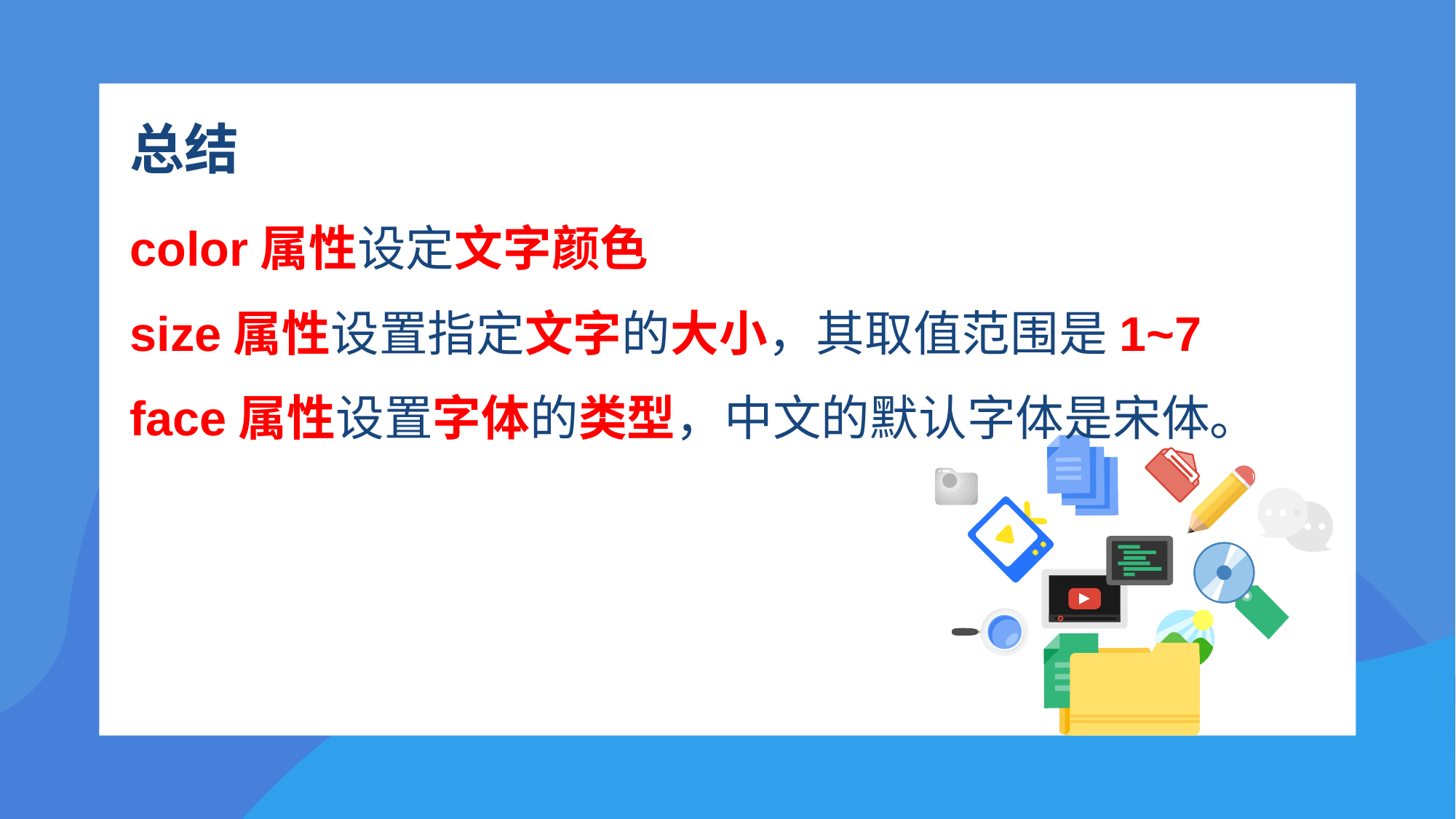

# 总结
color属性设定文字颜色
size属性设置指定文字的大小，其取值范围是1~7
face属性设置字体的类型，中文的默认字体是宋体。